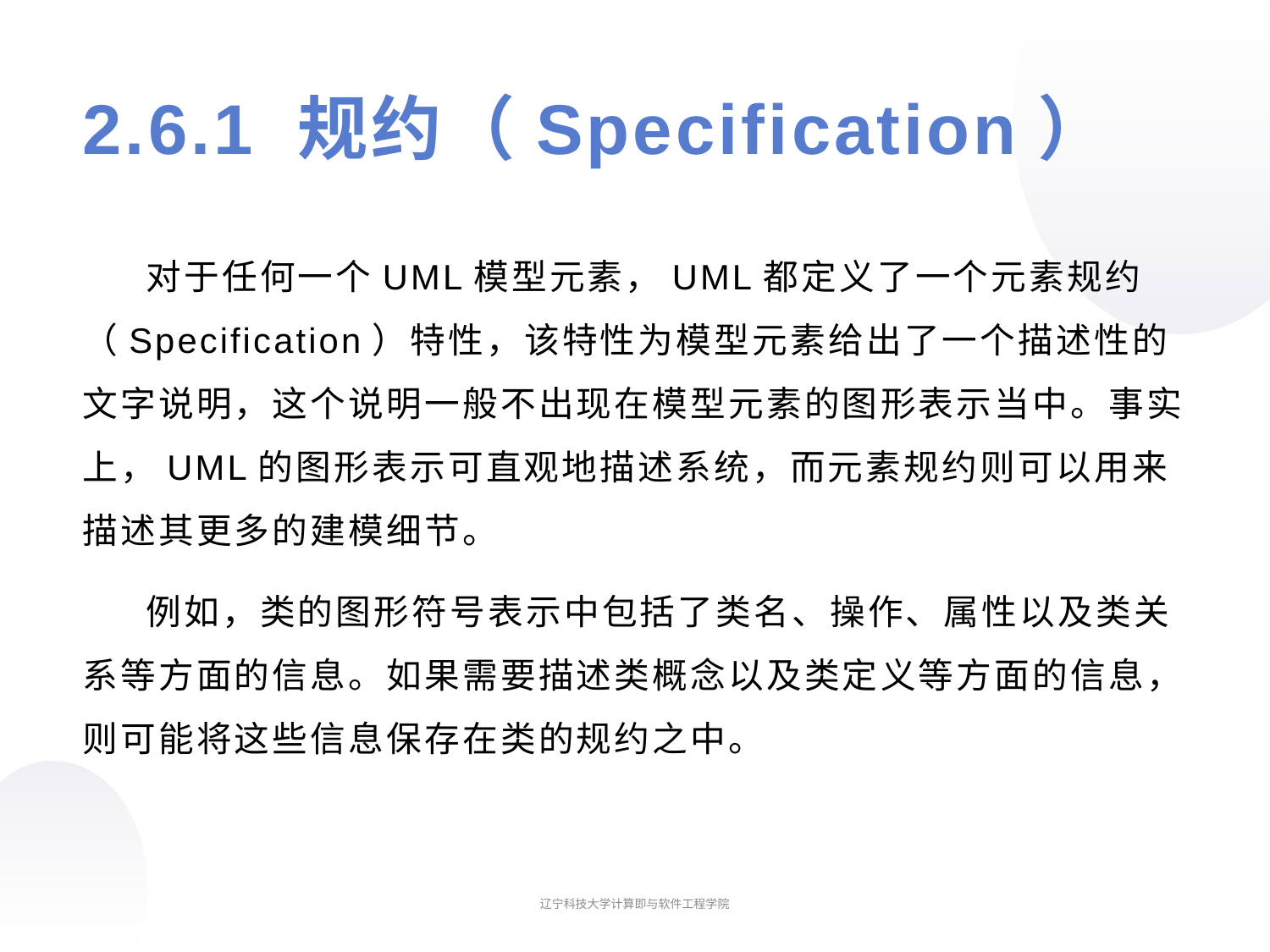

# 2.6.1 规约（Specification）
对于任何一个UML模型元素，UML都定义了一个元素规约（Specification）特性，该特性为模型元素给出了一个描述性的文字说明，这个说明一般不出现在模型元素的图形表示当中。事实上，UML的图形表示可直观地描述系统，而元素规约则可以用来描述其更多的建模细节。
例如，类的图形符号表示中包括了类名、操作、属性以及类关系等方面的信息。如果需要描述类概念以及类定义等方面的信息，则可能将这些信息保存在类的规约之中。

辽宁科技大学计算即与软件工程学院
100